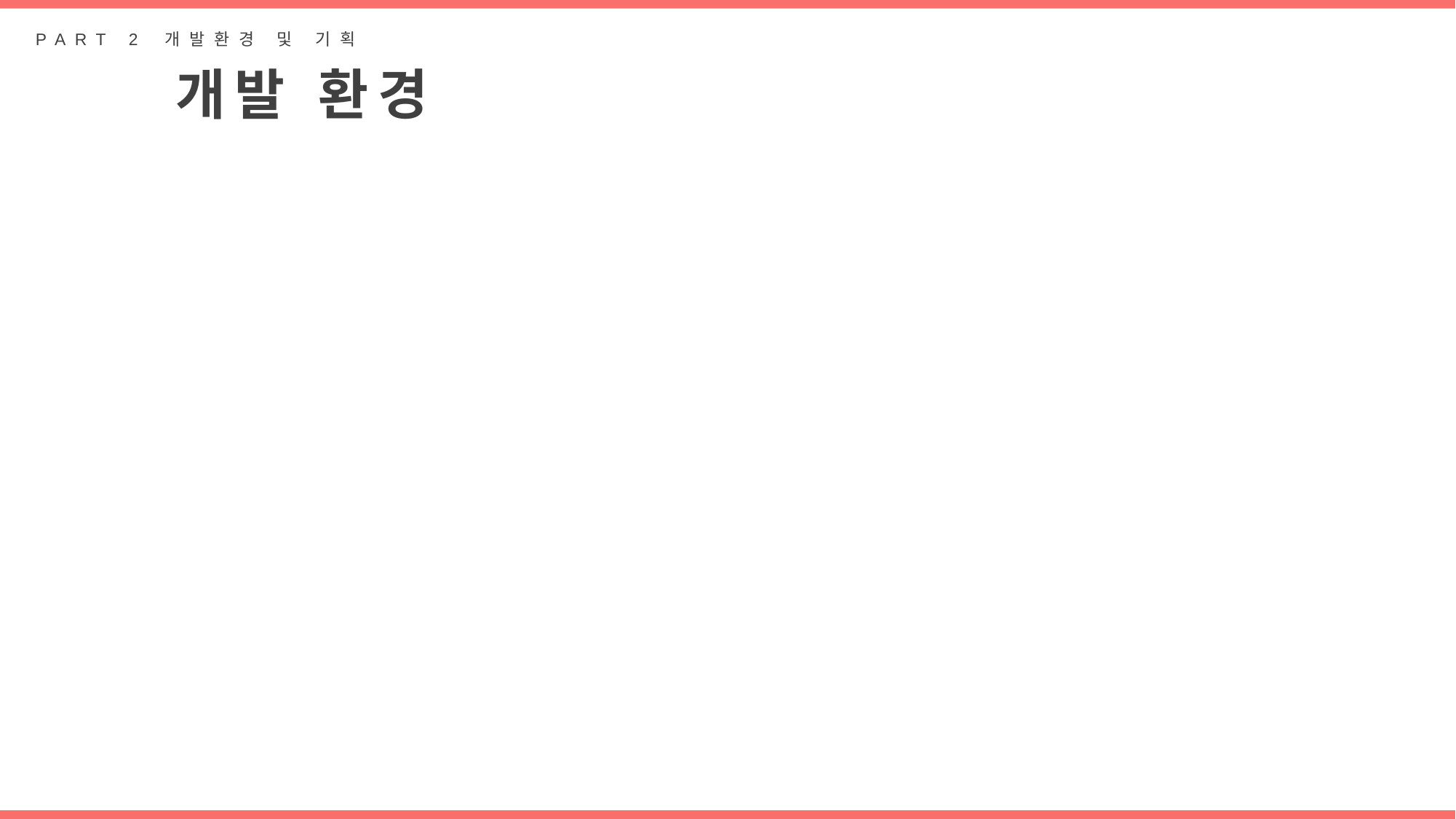

PART 2 개발환경 및 기획
개발 환경